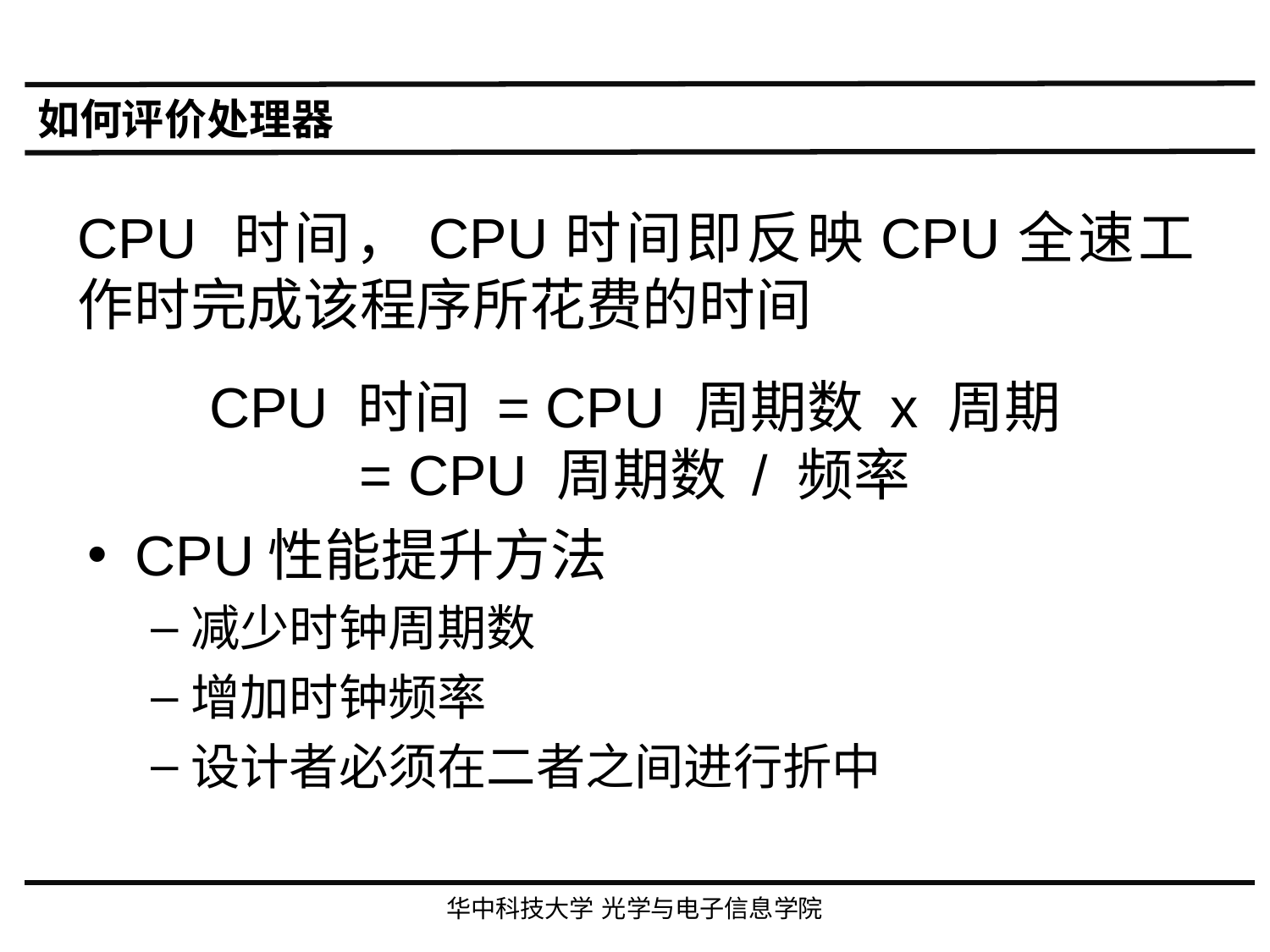

如何评价处理器
# CPU 时间，CPU时间即反映CPU全速工作时完成该程序所花费的时间
CPU 时间 = CPU 周期数 x 周期
= CPU 周期数 / 频率
CPU性能提升方法
减少时钟周期数
增加时钟频率
设计者必须在二者之间进行折中
华中科技大学 光学与电子信息学院